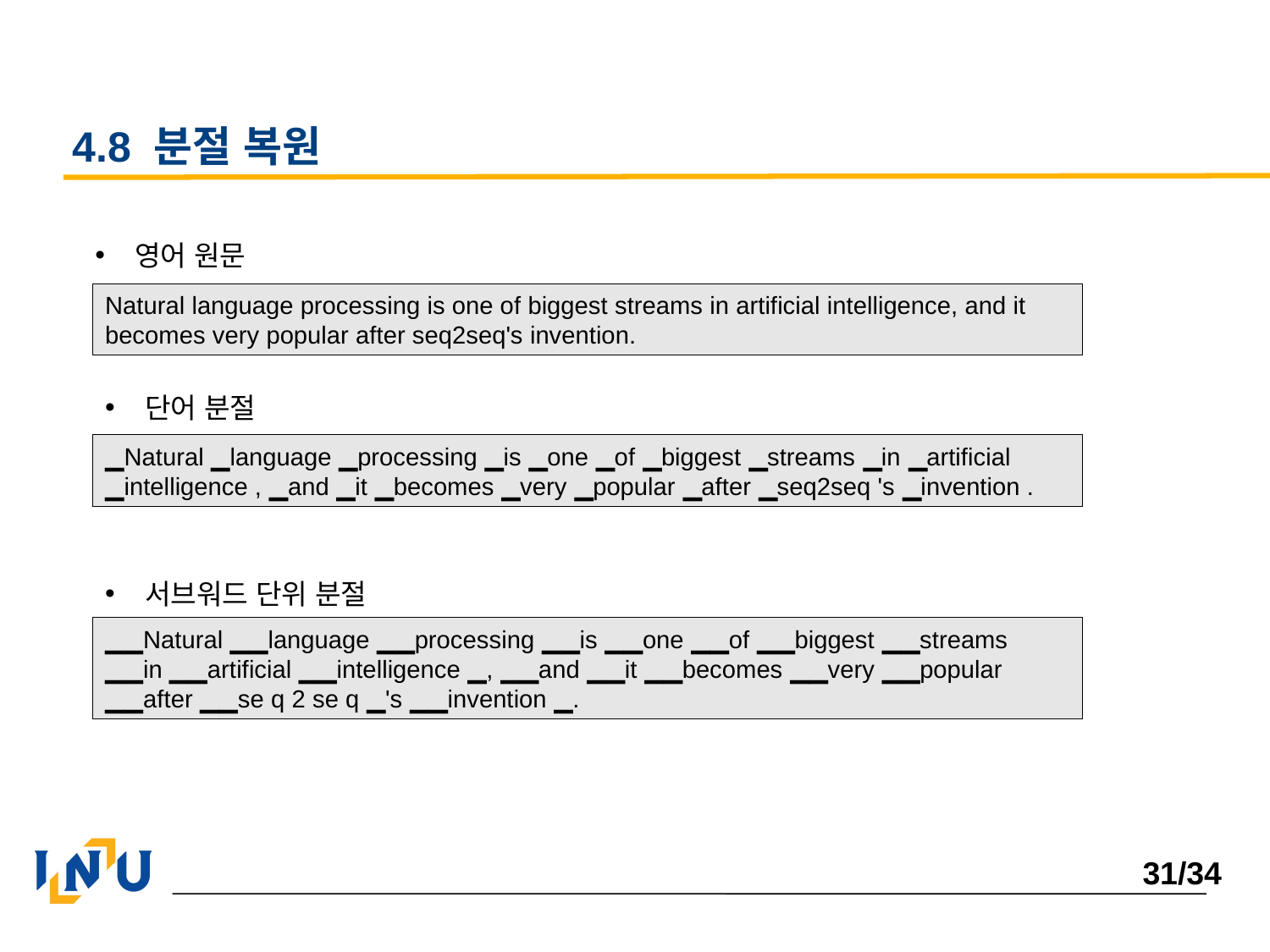

# 4.8 분절 복원
영어 원문
Natural language processing is one of biggest streams in artificial intelligence, and it becomes very popular after seq2seq's invention.
단어 분절
▁Natural ▁language ▁processing ▁is ▁one ▁of ▁biggest ▁streams ▁in ▁artificial ▁intelligence , ▁and ▁it ▁becomes ▁very ▁popular ▁after ▁seq2seq 's ▁invention .
서브워드 단위 분절
▁▁Natural ▁▁language ▁▁processing ▁▁is ▁▁one ▁▁of ▁▁biggest ▁▁streams ▁▁in ▁▁artificial ▁▁intelligence ▁, ▁▁and ▁▁it ▁▁becomes ▁▁very ▁▁popular ▁▁after ▁▁se q 2 se q ▁'s ▁▁invention ▁.